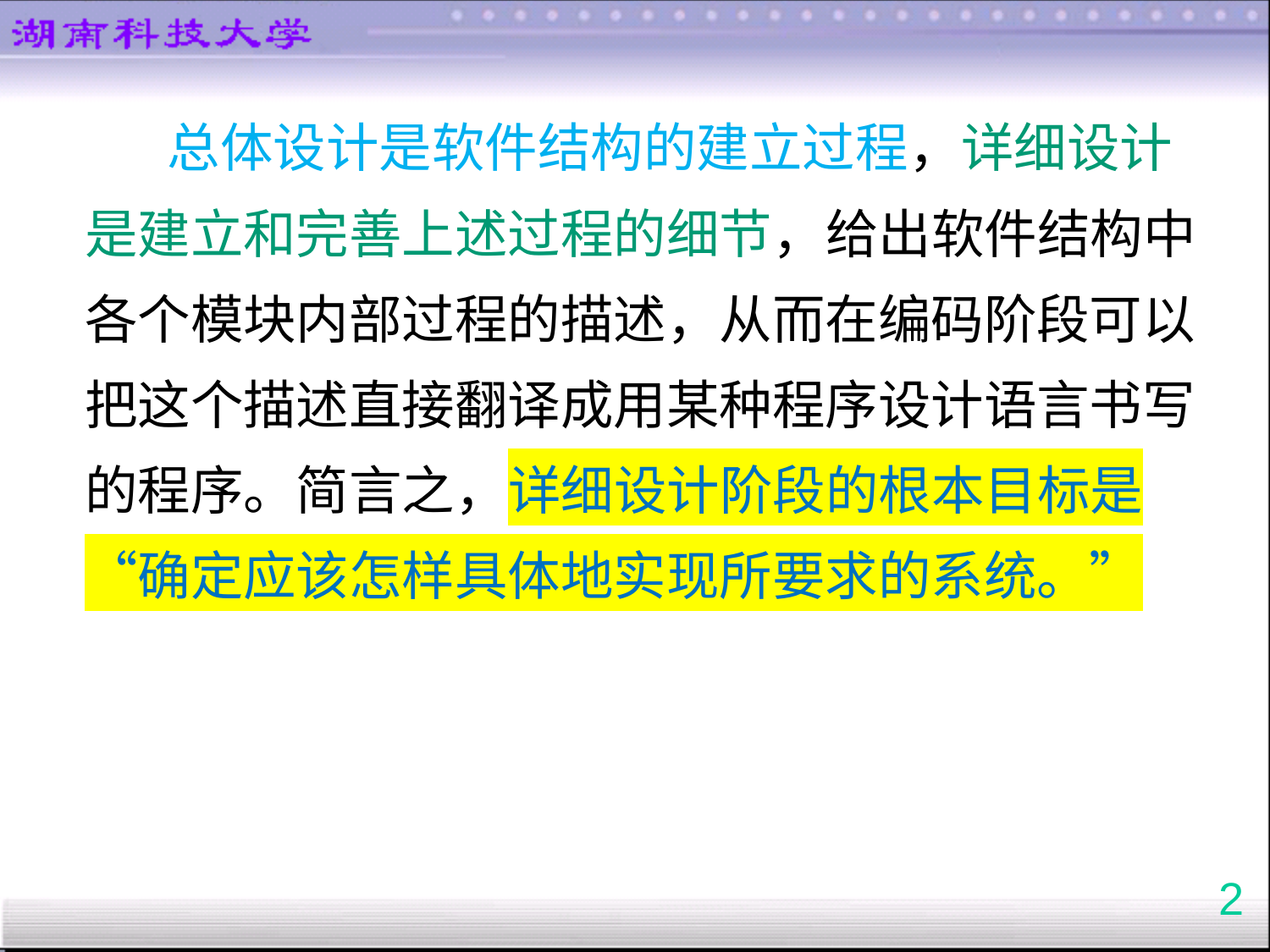

总体设计是软件结构的建立过程，详细设计是建立和完善上述过程的细节，给出软件结构中各个模块内部过程的描述，从而在编码阶段可以把这个描述直接翻译成用某种程序设计语言书写的程序。简言之，详细设计阶段的根本目标是“确定应该怎样具体地实现所要求的系统。”
2